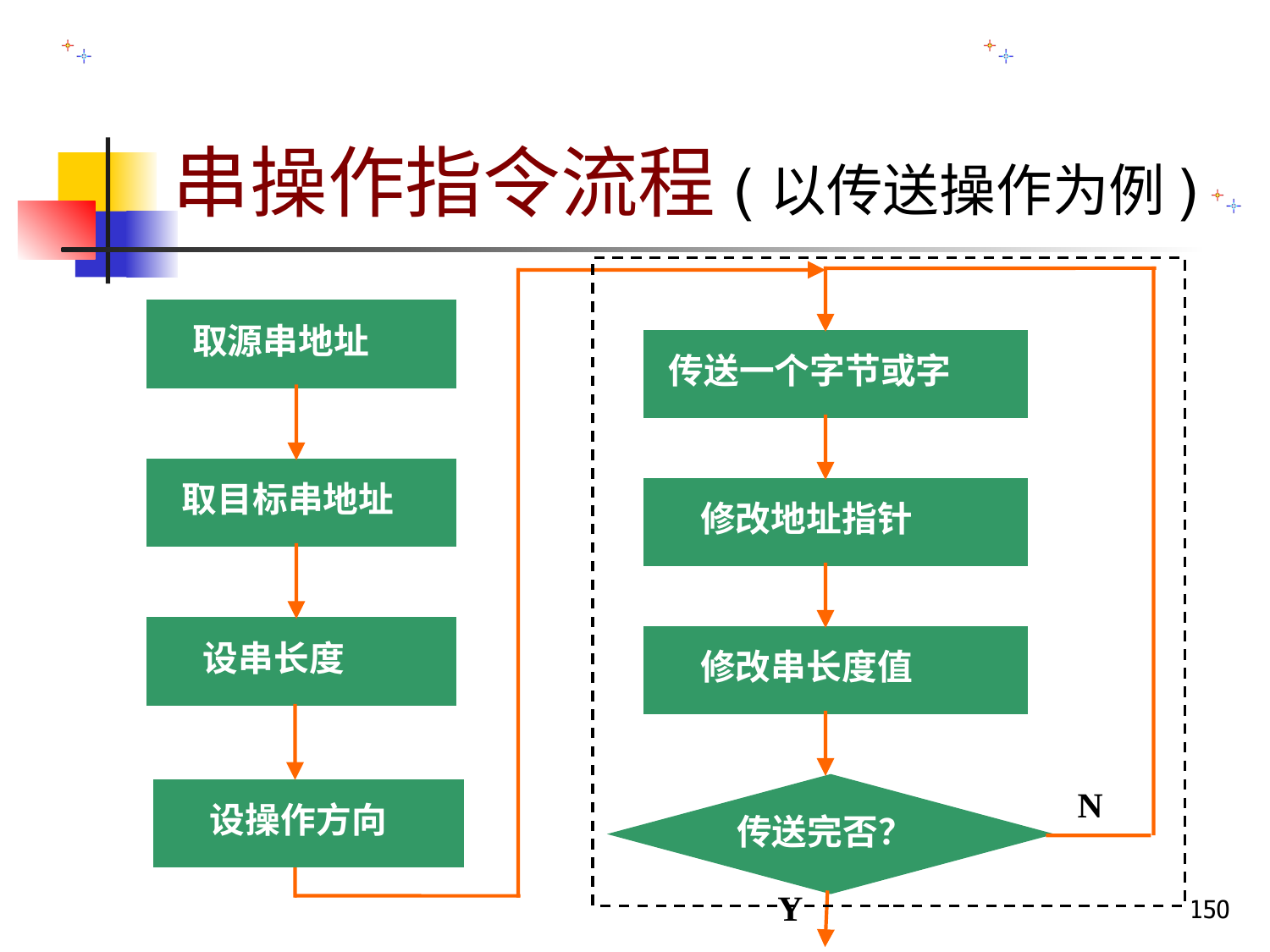

# 串操作指令流程(以传送操作为例)

取源串地址

传送一个字节或字

取目标串地址

修改地址指针

设串长度
修改串长度值

N

设操作方向
传送完否？

150
Y